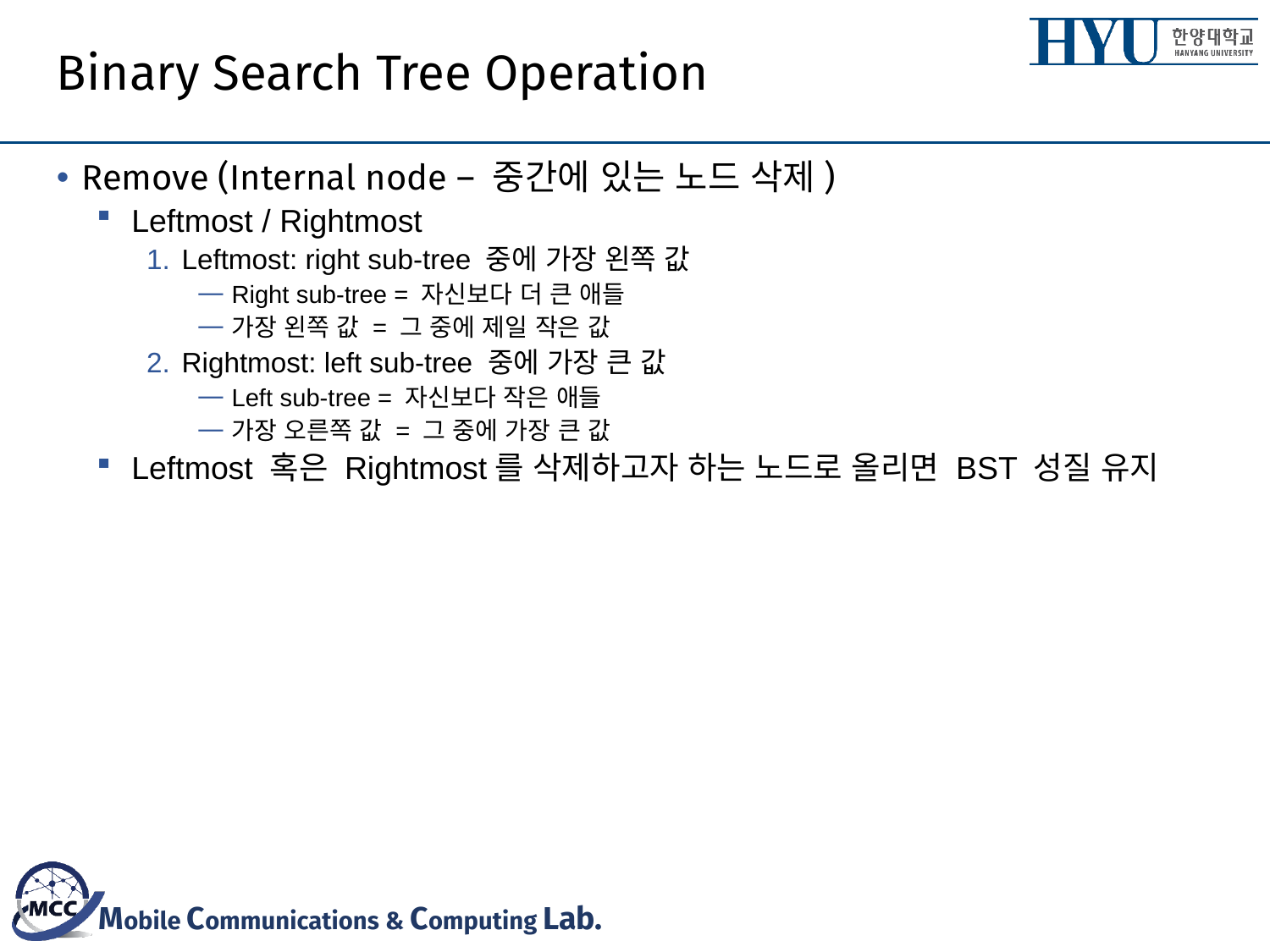

# Binary Search Tree Operation

Remove (Internal node – 중간에 있는 노드 삭제)
Leftmost / Rightmost
Leftmost: right sub-tree 중에 가장 왼쪽 값
Right sub-tree = 자신보다 더 큰 애들
가장 왼쪽 값 = 그 중에 제일 작은 값
Rightmost: left sub-tree 중에 가장 큰 값
Left sub-tree = 자신보다 작은 애들
가장 오른쪽 값 = 그 중에 가장 큰 값
Leftmost 혹은 Rightmost를 삭제하고자 하는 노드로 올리면 BST 성질 유지